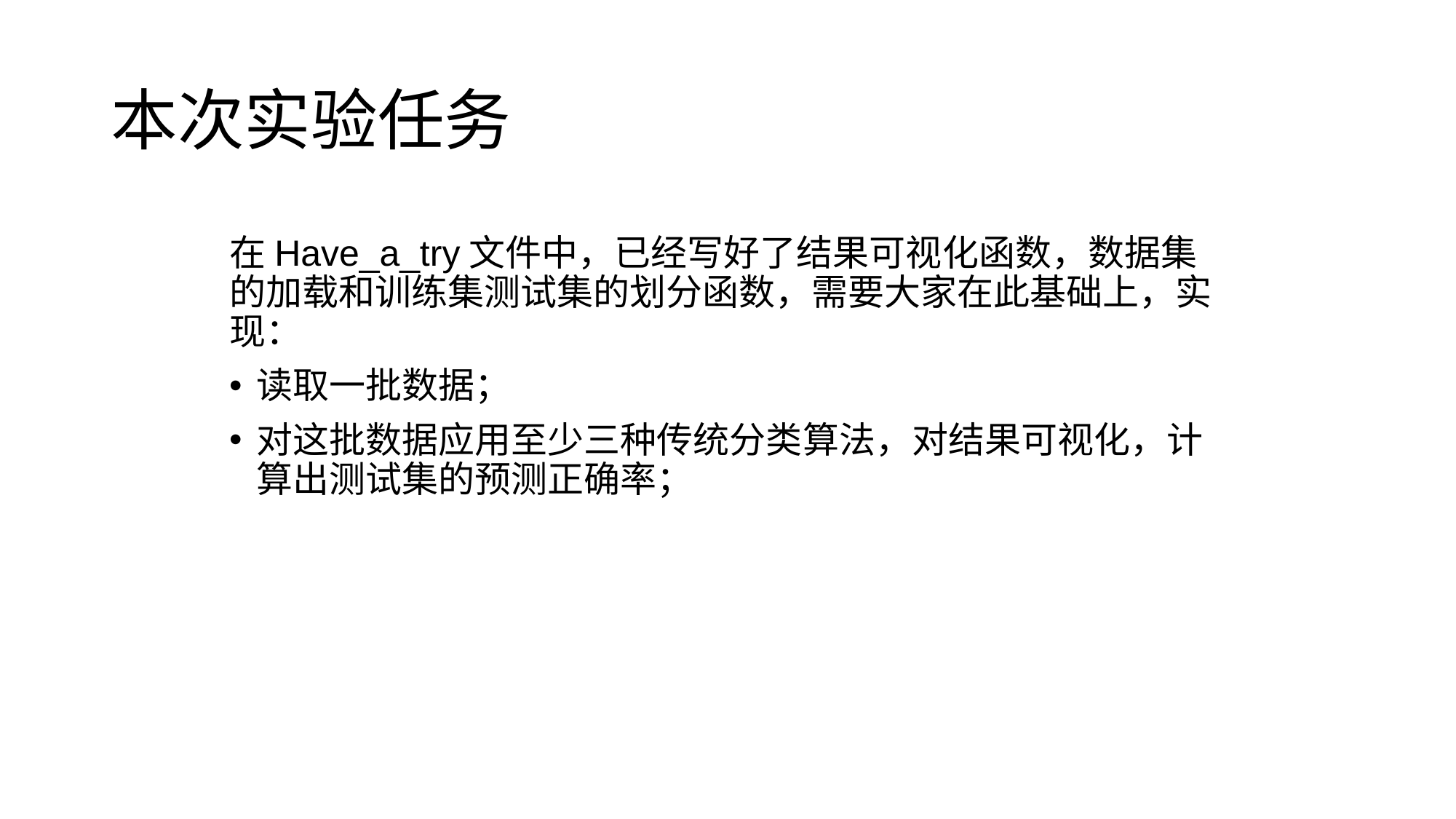

# 本次实验任务
在Have_a_try文件中，已经写好了结果可视化函数，数据集的加载和训练集测试集的划分函数，需要大家在此基础上，实现：
读取一批数据；
对这批数据应用至少三种传统分类算法，对结果可视化，计算出测试集的预测正确率；